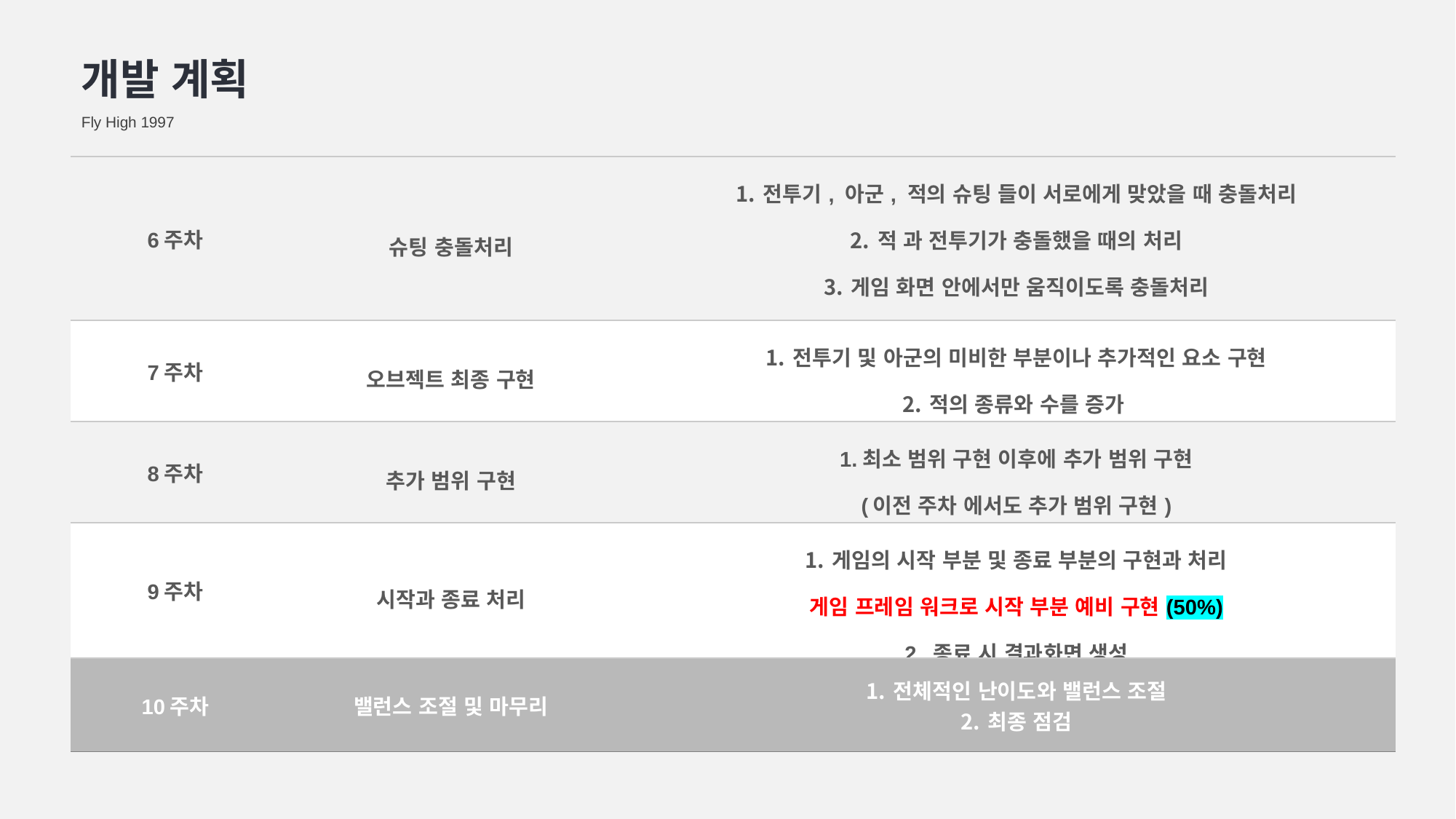

개발 계획
Fly High 1997
| 6주차 | 슈팅 충돌처리 | 전투기, 아군, 적의 슈팅 들이 서로에게 맞았을 때 충돌처리 적 과 전투기가 충돌했을 때의 처리 게임 화면 안에서만 움직이도록 충돌처리 전투기 화면 안의 충돌 처리, 총알이 화면 밖으로 나갈 경우 삭제 구현 (50%) |
| --- | --- | --- |
| 7주차 | 오브젝트 최종 구현 | 전투기 및 아군의 미비한 부분이나 추가적인 요소 구현 적의 종류와 수를 증가 |
| 8주차 | 추가 범위 구현 | 1.최소 범위 구현 이후에 추가 범위 구현 (이전 주차 에서도 추가 범위 구현) |
| 9주차 | 시작과 종료 처리 | 게임의 시작 부분 및 종료 부분의 구현과 처리 게임 프레임 워크로 시작 부분 예비 구현(50%) 2. 종료 시 결과화면 생성 |
| 10주차 | 밸런스 조절 및 마무리 | 전체적인 난이도와 밸런스 조절 최종 점검 |